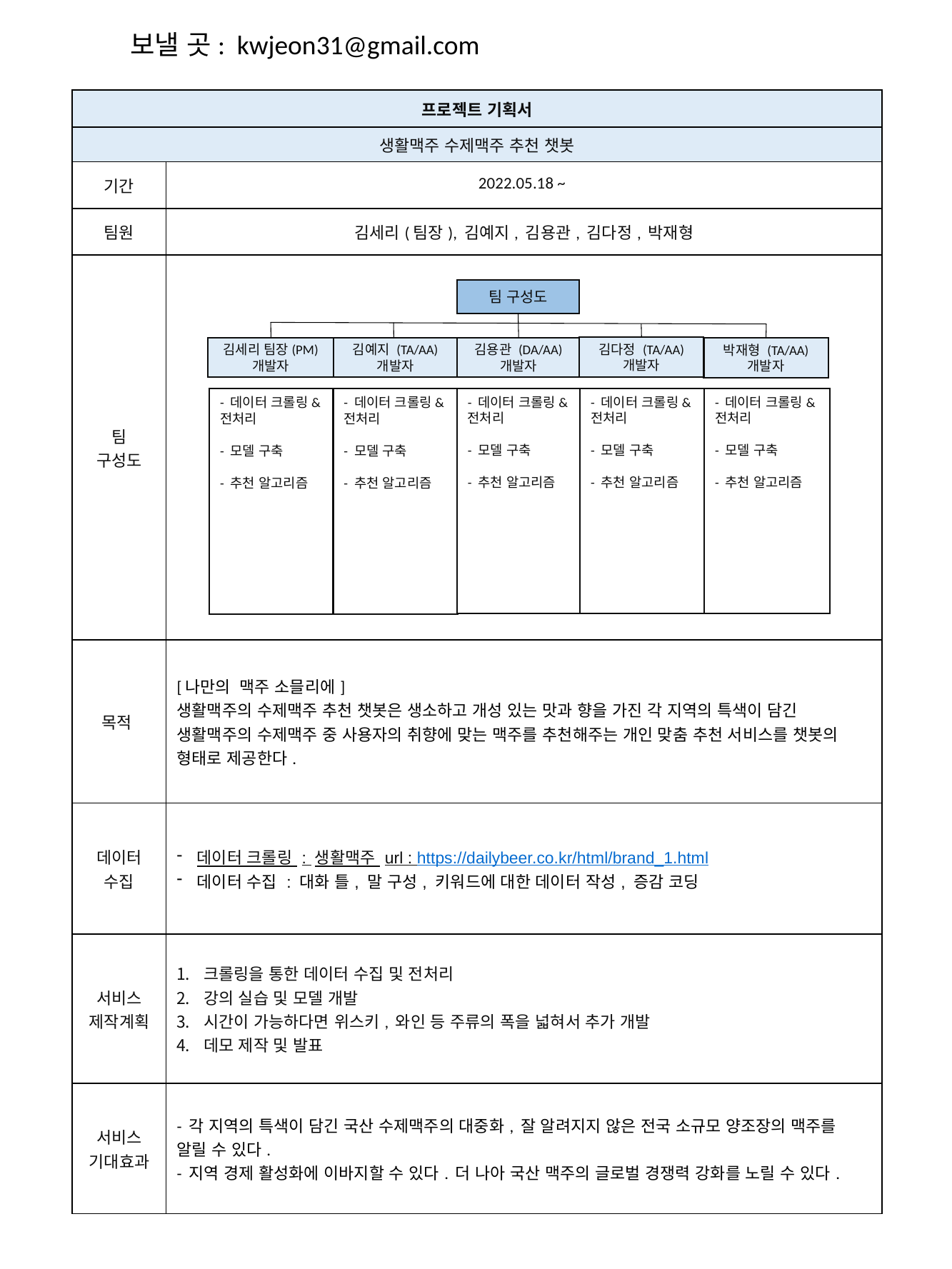

보낼 곳:  kwjeon31@gmail.com
| 프로젝트 기획서 |  |
| --- | --- |
| 생활맥주 수제맥주 추천 챗봇 |  |
| 기간 | 2022.05.18 ~ |
| 팀원 | 김세리(팀장), 김예지, 김용관, 김다정, 박재형 |
| 팀 구성도 |  |
| 목적 | [나만의 맥주 소믈리에] 생활맥주의 수제맥주 추천 챗봇은 생소하고 개성 있는 맛과 향을 가진 각 지역의 특색이 담긴 생활맥주의 수제맥주 중 사용자의 취향에 맞는 맥주를 추천해주는 개인 맞춤 추천 서비스를 챗봇의 형태로 제공한다. |
| 데이터 수집 | 데이터 크롤링 : 생활맥주 url : https://dailybeer.co.kr/html/brand\_1.html 데이터 수집 : 대화 틀, 말 구성, 키워드에 대한 데이터 작성, 증감 코딩 |
| 서비스 제작계획 | 크롤링을 통한 데이터 수집 및 전처리 강의 실습 및 모델 개발 시간이 가능하다면 위스키, 와인 등 주류의 폭을 넓혀서 추가 개발 데모 제작 및 발표 |
| 서비스 기대효과 | - 각 지역의 특색이 담긴 국산 수제맥주의 대중화, 잘 알려지지 않은 전국 소규모 양조장의 맥주를 알릴 수 있다. - 지역 경제 활성화에 이바지할 수 있다. 더 나아 국산 맥주의 글로벌 경쟁력 강화를 노릴 수 있다. |
팀 구성도
김다정 (TA/AA)
개발자
김용관 (DA/AA)
개발자
김세리 팀장(PM)
개발자
김예지 (TA/AA)
개발자
박재형 (TA/AA)
개발자
- 데이터 크롤링&전처리

- 모델 구축

- 추천 알고리즘
- 데이터 크롤링&전처리

- 모델 구축

- 추천 알고리즘
- 데이터 크롤링&전처리

- 모델 구축

- 추천 알고리즘
- 데이터 크롤링&전처리

- 모델 구축

- 추천 알고리즘
- 데이터 크롤링&전처리

- 모델 구축

- 추천 알고리즘